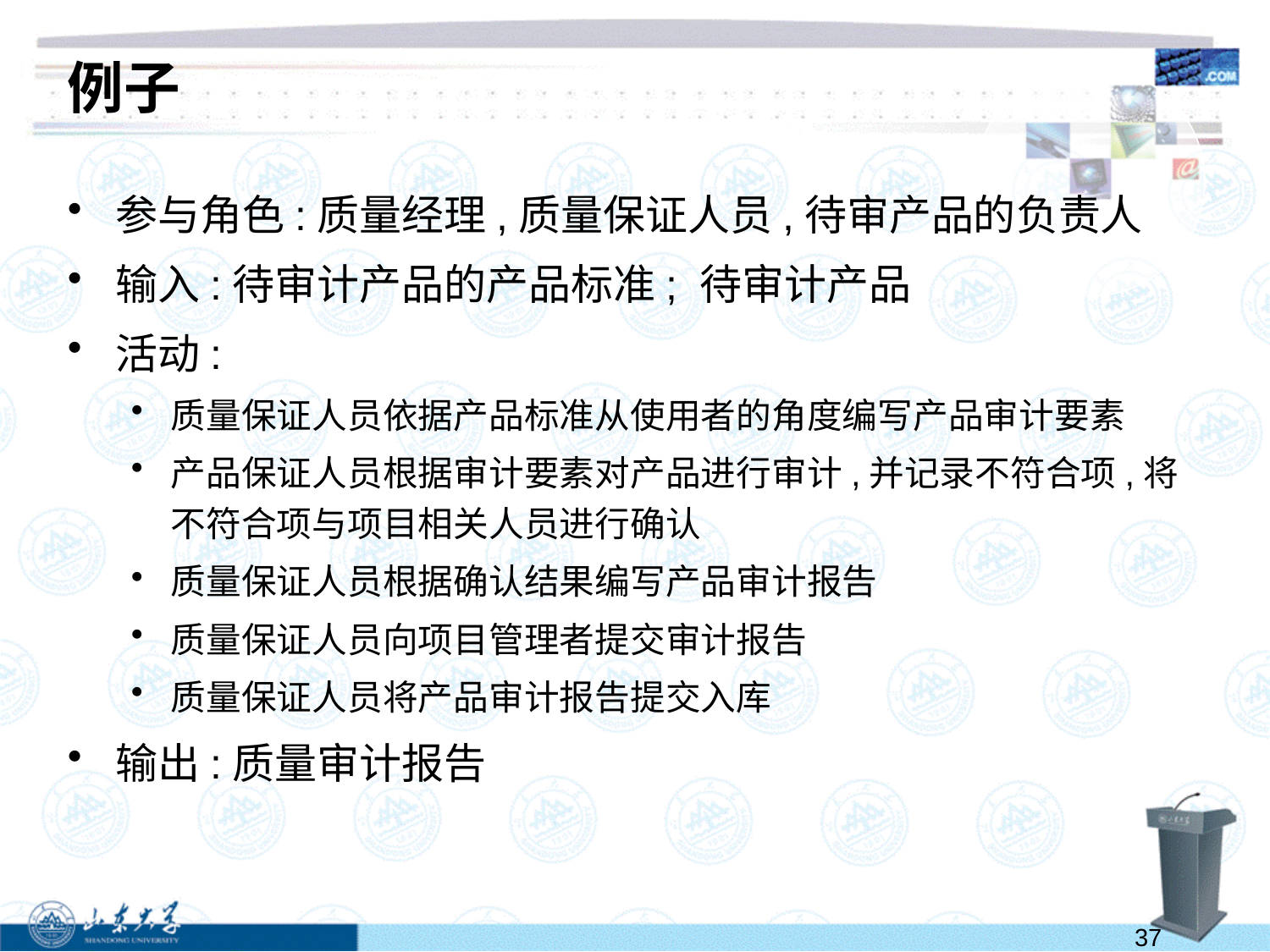

# 例子
参与角色:质量经理,质量保证人员,待审产品的负责人
输入:待审计产品的产品标准; 待审计产品
活动:
质量保证人员依据产品标准从使用者的角度编写产品审计要素
产品保证人员根据审计要素对产品进行审计,并记录不符合项,将不符合项与项目相关人员进行确认
质量保证人员根据确认结果编写产品审计报告
质量保证人员向项目管理者提交审计报告
质量保证人员将产品审计报告提交入库
输出:质量审计报告
37